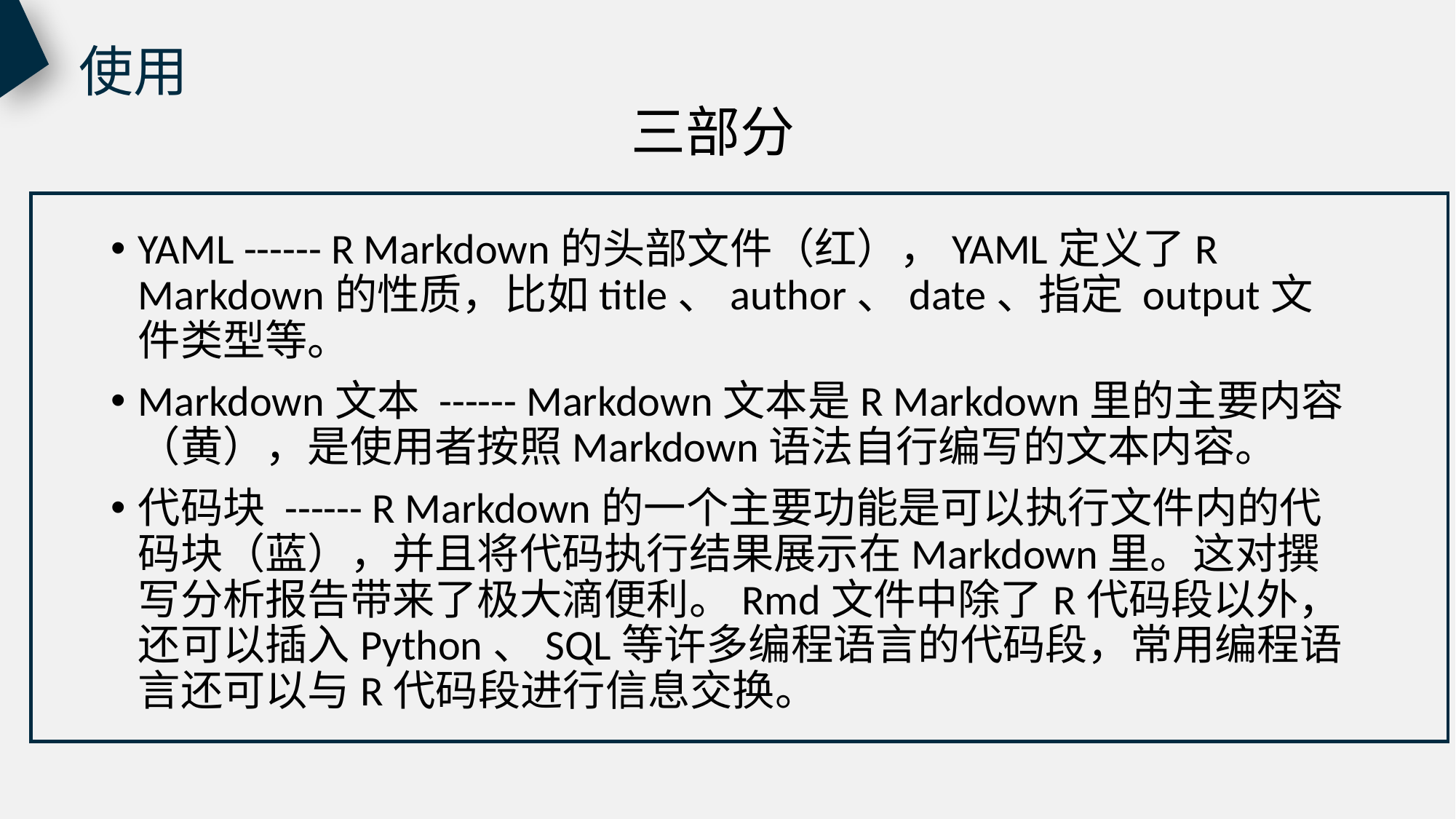

使用
三部分

YAML ------ R Markdown的头部⽂件（红），YAML定义了R Markdown的性质，⽐如title、author、date、指定 output⽂件类型等。
Markdown文本 ------ Markdown⽂本是R Markdown⾥的主要内容（黄），是使用者按照Markdown语法⾃⾏编写的⽂本内容。
代码块 ------ R Markdown的⼀个主要功能是可以执⾏⽂件内的代码块（蓝），并且将代码执⾏结果展⽰在Markdown⾥。这对撰写分析报告带来了极⼤滴便利。Rmd⽂件中除了R代码段以外， 还可以插⼊Python、SQL等许多编程语⾔的代码段，常⽤编程语⾔还可以与R代码段进⾏信息交换。